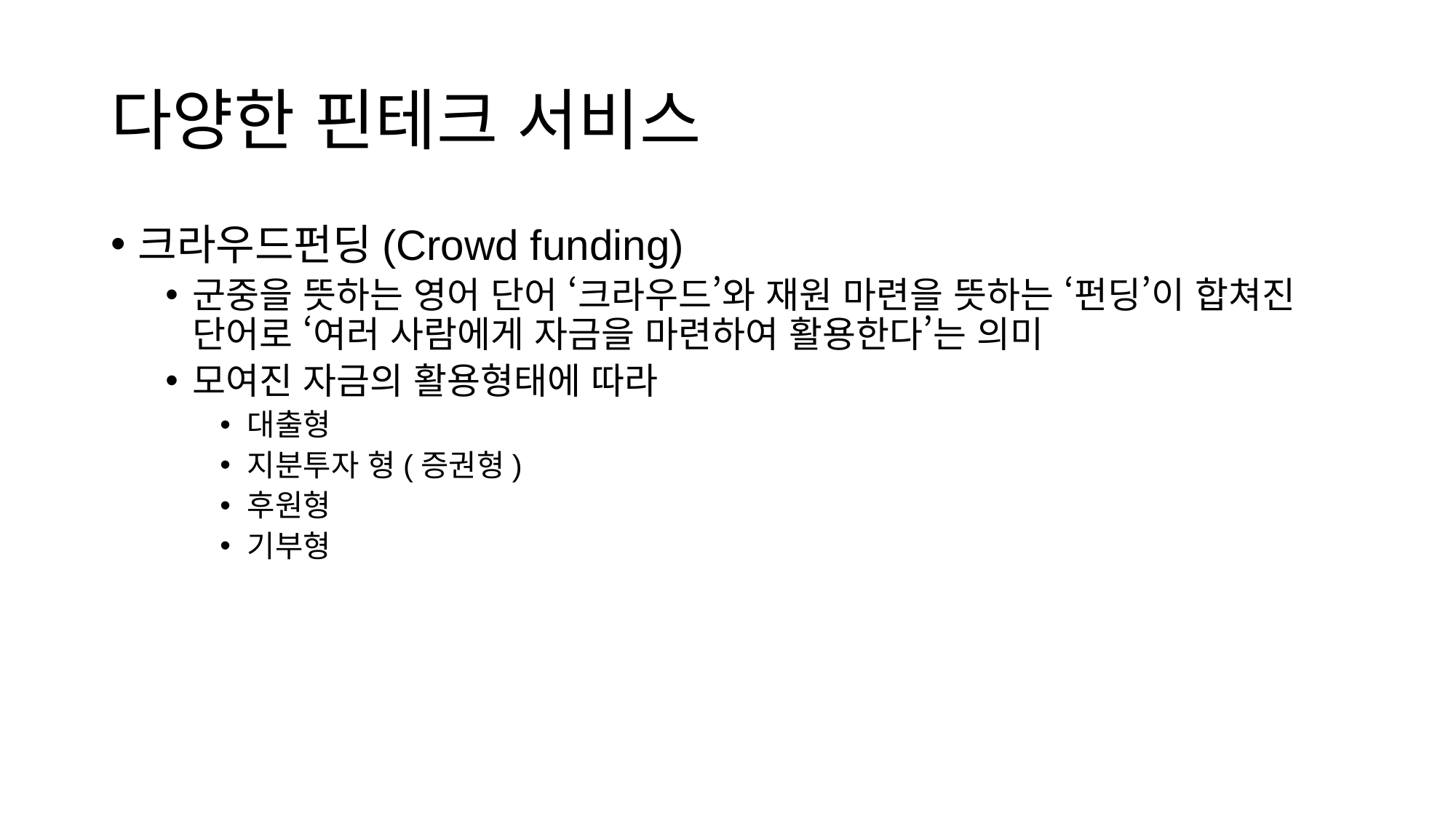

# 다양한 핀테크 서비스
크라우드펀딩(Crowd funding)
군중을 뜻하는 영어 단어 ‘크라우드’와 재원 마련을 뜻하는 ‘펀딩’이 합쳐진 단어로 ‘여러 사람에게 자금을 마련하여 활용한다’는 의미
모여진 자금의 활용형태에 따라
대출형
지분투자 형(증권형)
후원형
기부형